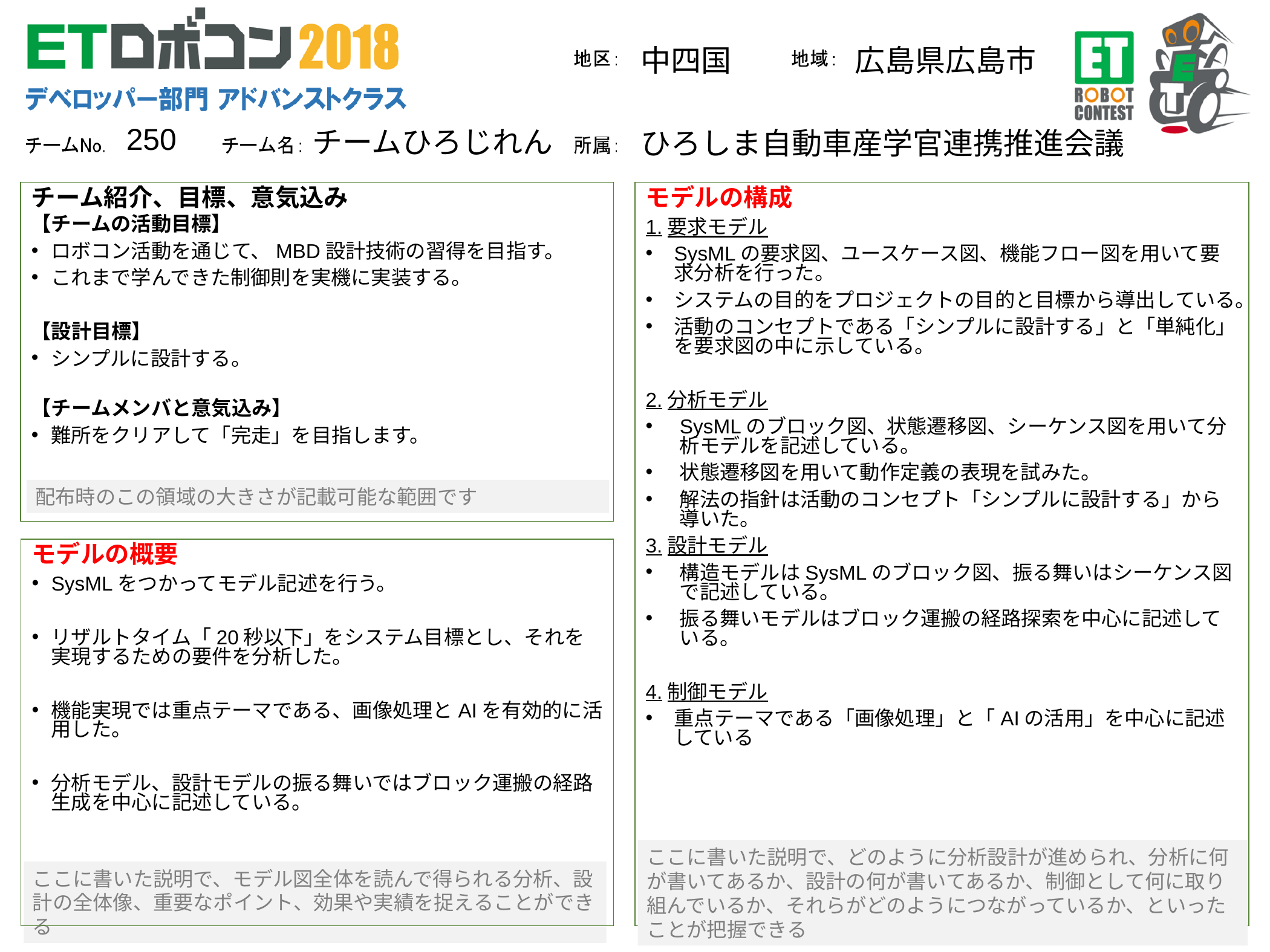

中四国
広島県広島市
250
ひろしま自動車産学官連携推進会議
チームひろじれん
チーム紹介、目標、意気込み
【チームの活動目標】
ロボコン活動を通じて、MBD設計技術の習得を目指す。
これまで学んできた制御則を実機に実装する。

【設計目標】
シンプルに設計する。

【チームメンバと意気込み】
難所をクリアして「完走」を目指します。

モデルの構成
1.要求モデル
SysMLの要求図、ユースケース図、機能フロー図を用いて要求分析を行った。
システムの目的をプロジェクトの目的と目標から導出している。
活動のコンセプトである「シンプルに設計する」と「単純化」を要求図の中に示している。

2.分析モデル
SysMLのブロック図、状態遷移図、シーケンス図を用いて分析モデルを記述している。
状態遷移図を用いて動作定義の表現を試みた。
解法の指針は活動のコンセプト「シンプルに設計する」から導いた。
3.設計モデル
構造モデルはSysMLのブロック図、振る舞いはシーケンス図で記述している。
振る舞いモデルはブロック運搬の経路探索を中心に記述している。

4.制御モデル
重点テーマである「画像処理」と「AIの活用」を中心に記述している

配布時のこの領域の大きさが記載可能な範囲です
モデルの概要
SysMLをつかってモデル記述を行う。

リザルトタイム「20秒以下」をシステム目標とし、それを実現するための要件を分析した。

機能実現では重点テーマである、画像処理とAIを有効的に活用した。

分析モデル、設計モデルの振る舞いではブロック運搬の経路生成を中心に記述している。

ここに書いた説明で、どのように分析設計が進められ、分析に何が書いてあるか、設計の何が書いてあるか、制御として何に取り組んでいるか、それらがどのようにつながっているか、といったことが把握できる
ここに書いた説明で、モデル図全体を読んで得られる分析、設計の全体像、重要なポイント、効果や実績を捉えることができる